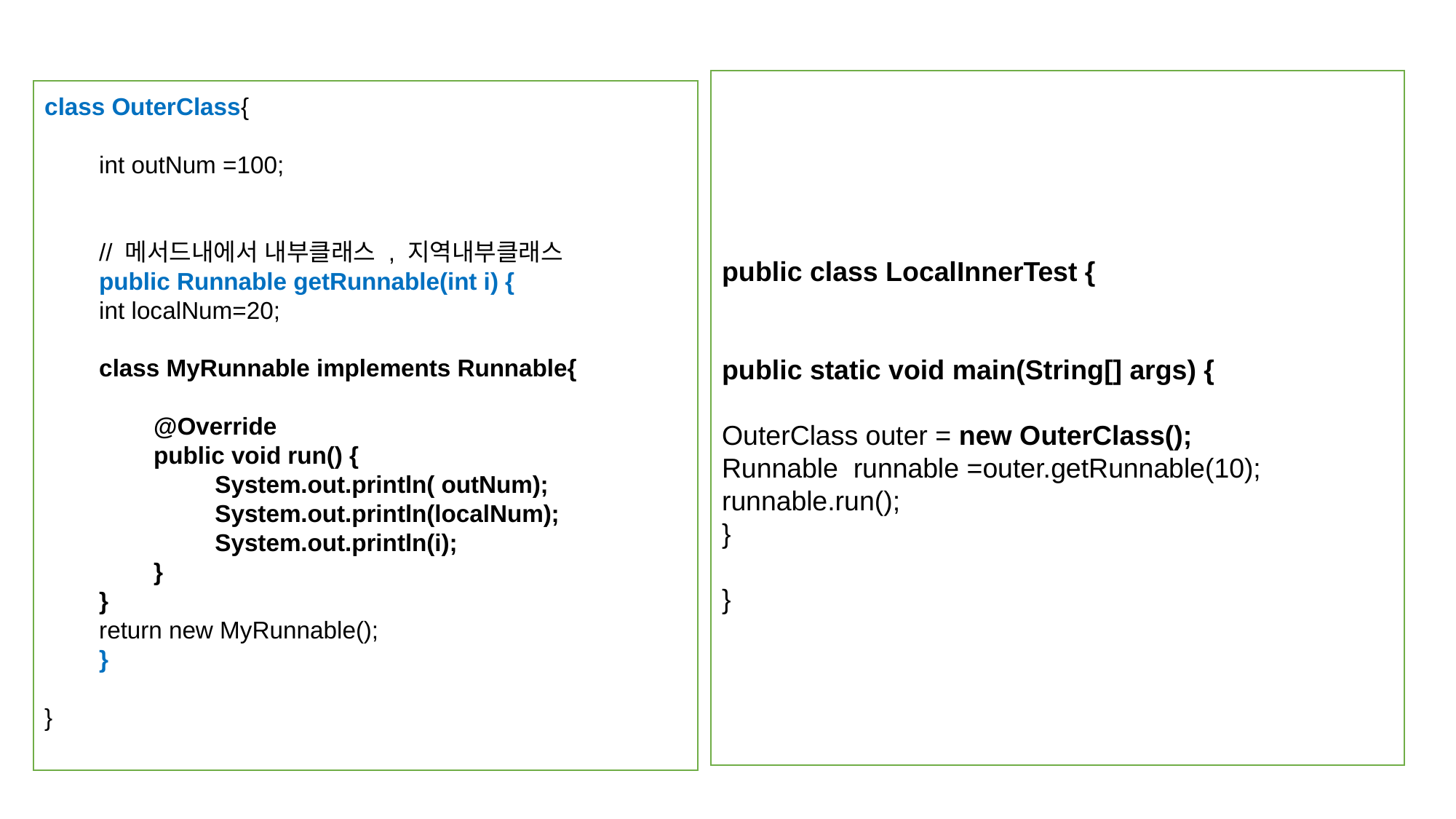

public class LocalInnerTest {

public static void main(String[] args) {

OuterClass outer = new OuterClass();
Runnable  runnable =outer.getRunnable(10);
runnable.run();
}

}

class OuterClass{

int outNum =100;

// 메서드내에서 내부클래스 , 지역내부클래스
public Runnable getRunnable(int i) {
int localNum=20;

class MyRunnable implements Runnable{

@Override
public void run() {
 System.out.println( outNum);
 System.out.println(localNum);
 System.out.println(i);
}
}
return new MyRunnable();
}

}